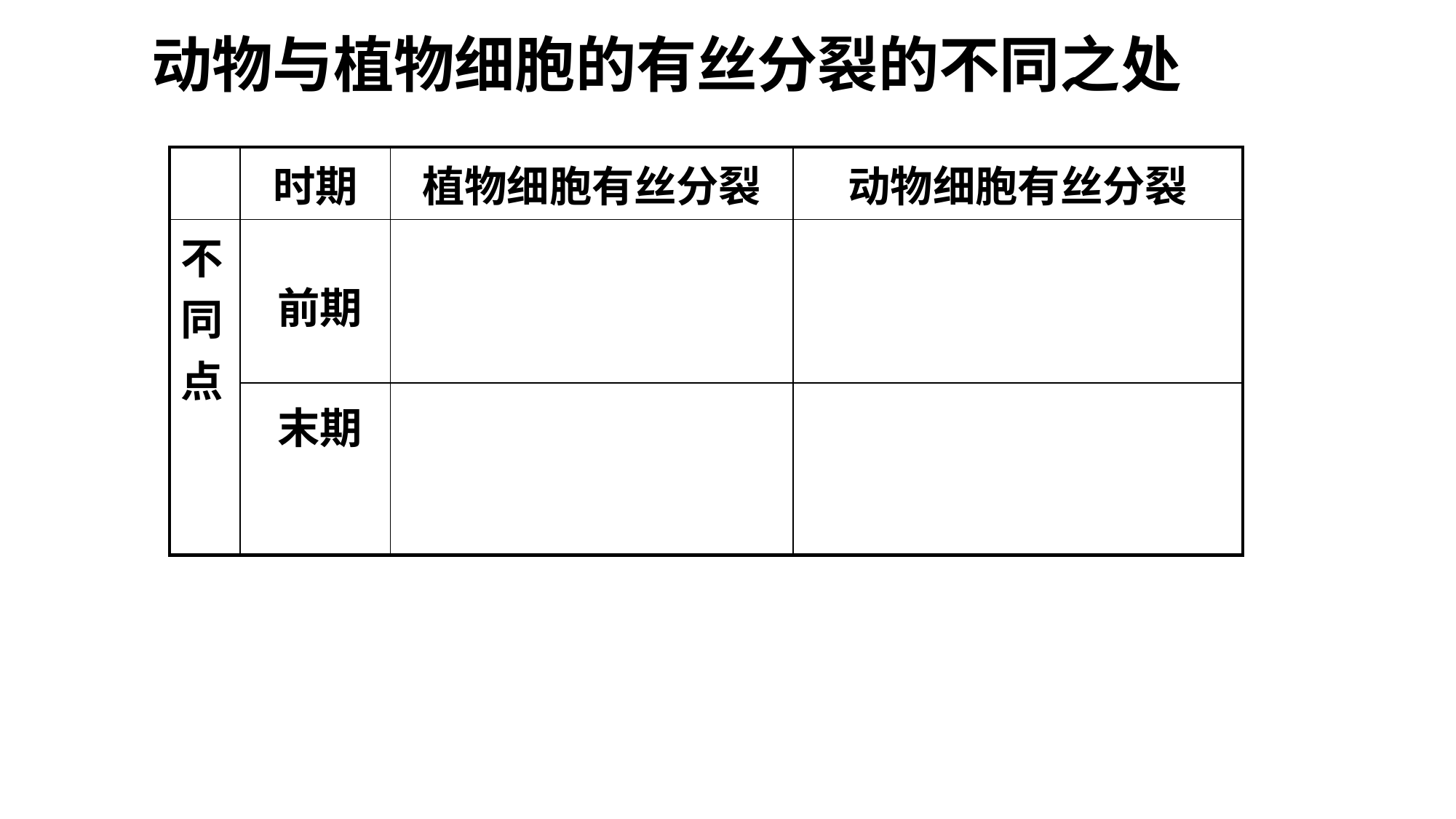

动物与植物细胞的有丝分裂的不同之处
|  | 时期 | 植物细胞有丝分裂 | 动物细胞有丝分裂 |
| --- | --- | --- | --- |
| 不同点 |  |  |  |
|  |  |  |  |
前期
末期